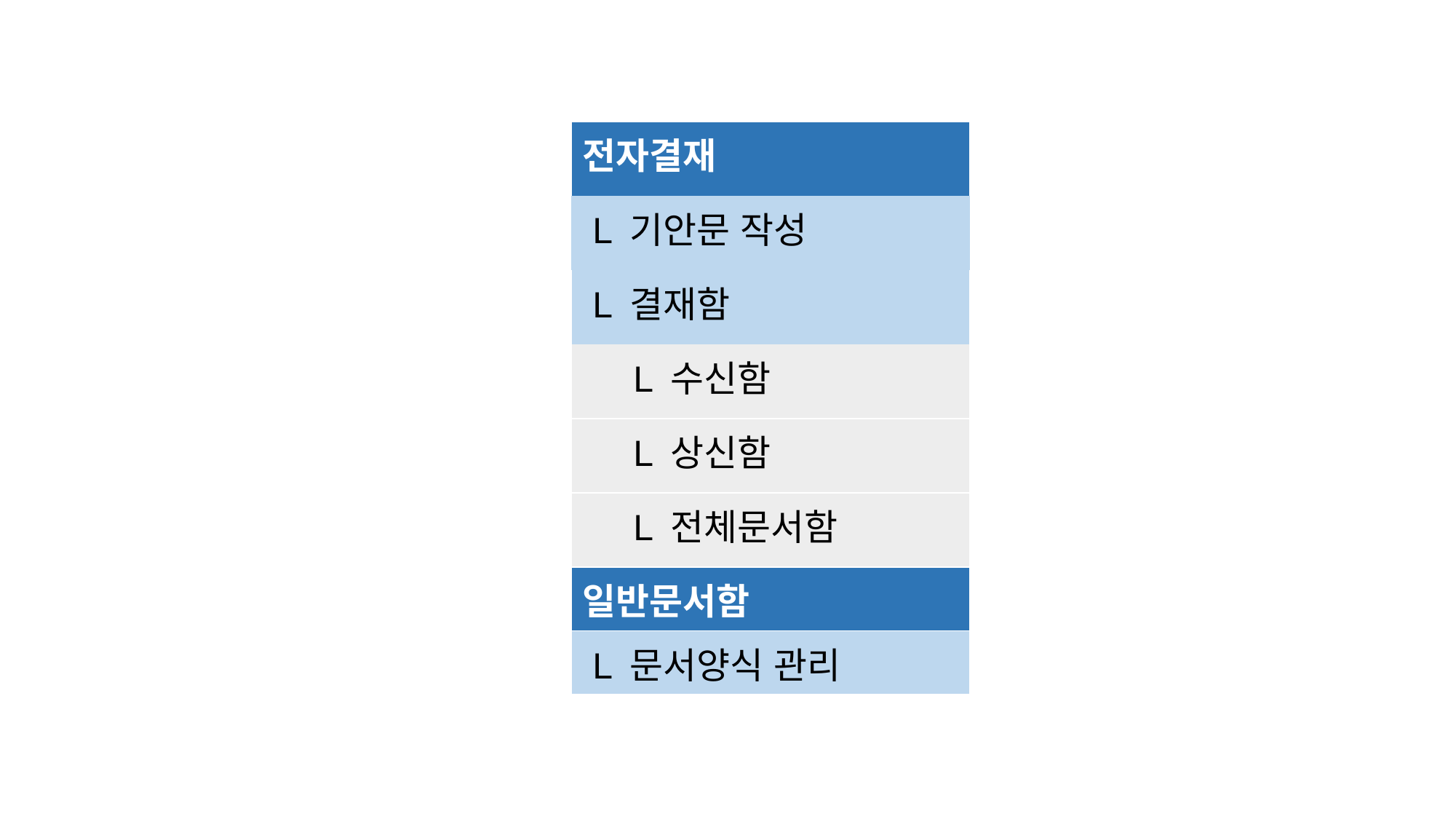

| 전자결재 |
| --- |
| L 기안문 작성 |
| L 결재함 |
| L 수신함 |
| L 상신함 |
| L 전체문서함 |
| 일반문서함 |
| L 문서양식 관리 |